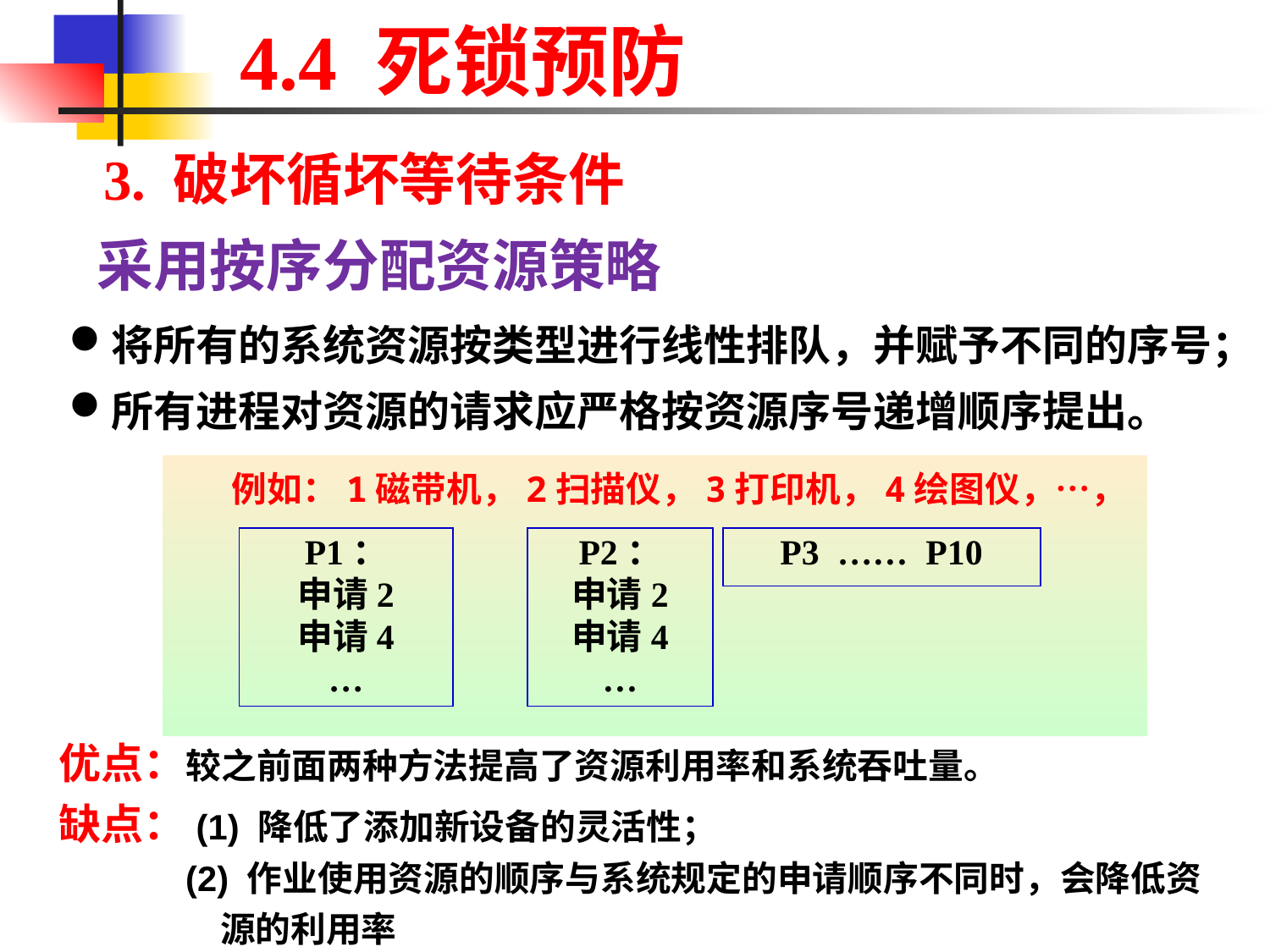

# 4.4 死锁预防
3. 破坏循坏等待条件
采用按序分配资源策略
将所有的系统资源按类型进行线性排队，并赋予不同的序号；
所有进程对资源的请求应严格按资源序号递增顺序提出。

例如：1磁带机，2扫描仪，3打印机，4绘图仪，…，
P1：
申请2
申请4
…
P2：
申请2
申请4
…
P3  ……  P10

优点：较之前面两种方法提高了资源利用率和系统吞吐量。
缺点：(1) 降低了添加新设备的灵活性；
             (2) 作业使用资源的顺序与系统规定的申请顺序不同时，会降低资
                   源的利用率